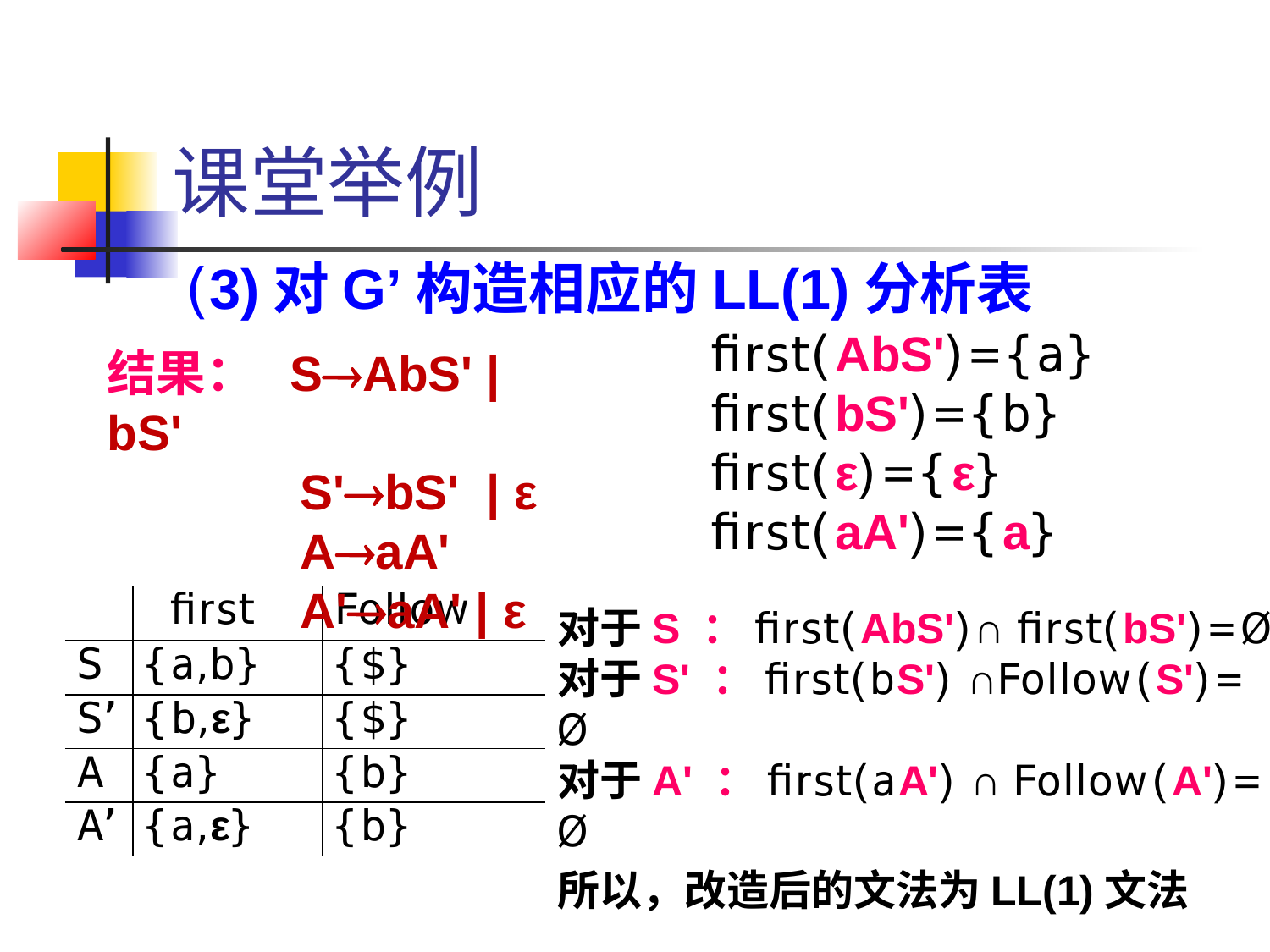

课堂举例
      (3)对G’构造相应的LL(1)分析表
first(AbS')={a}
first(bS')={b}
first(ε)={ε}
first(aA')={a}
结果：  S→AbS' | bS'
              S'→bS'  | ε
              A→aA'
              A'→aA' | ε

|  | first | Follow |
| --- | --- | --- |
| S | {a,b} | {$} |
| S’ | {b,ε} | {$} |
| A | {a} | {b} |
| A’ | {a,ε} | {b} |
对于S ：first(AbS')∩ first(bS')=Ø
对于S' ：first(bS') ∩Follow(S')= Ø
对于A' ：first(aA') ∩ Follow(A')= Ø
所以，改造后的文法为LL(1)文法